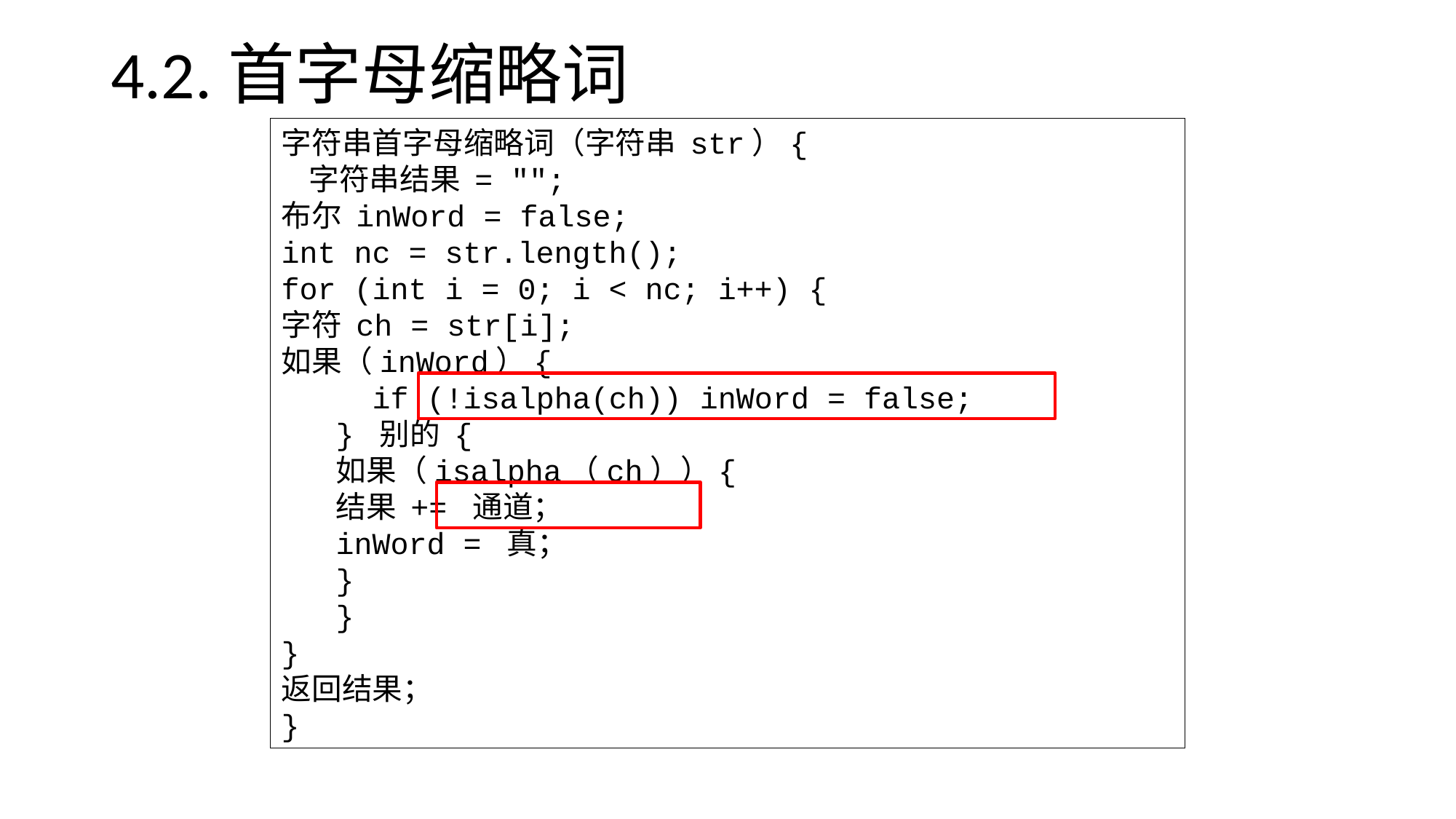

4.2.首字母缩略词

字符串首字母缩略词（字符串 str）{
   字符串结果 = "";
布尔 inWord = false;
int nc = str.length();
for (int i = 0; i < nc; i++) {
字符 ch = str[i];
如果（inWord）{
     if (!isalpha(ch)) inWord = false;
} 别的 {
如果（isalpha（ch））{
结果 += 通道；
inWord = 真；
}
}
}
返回结果；
}